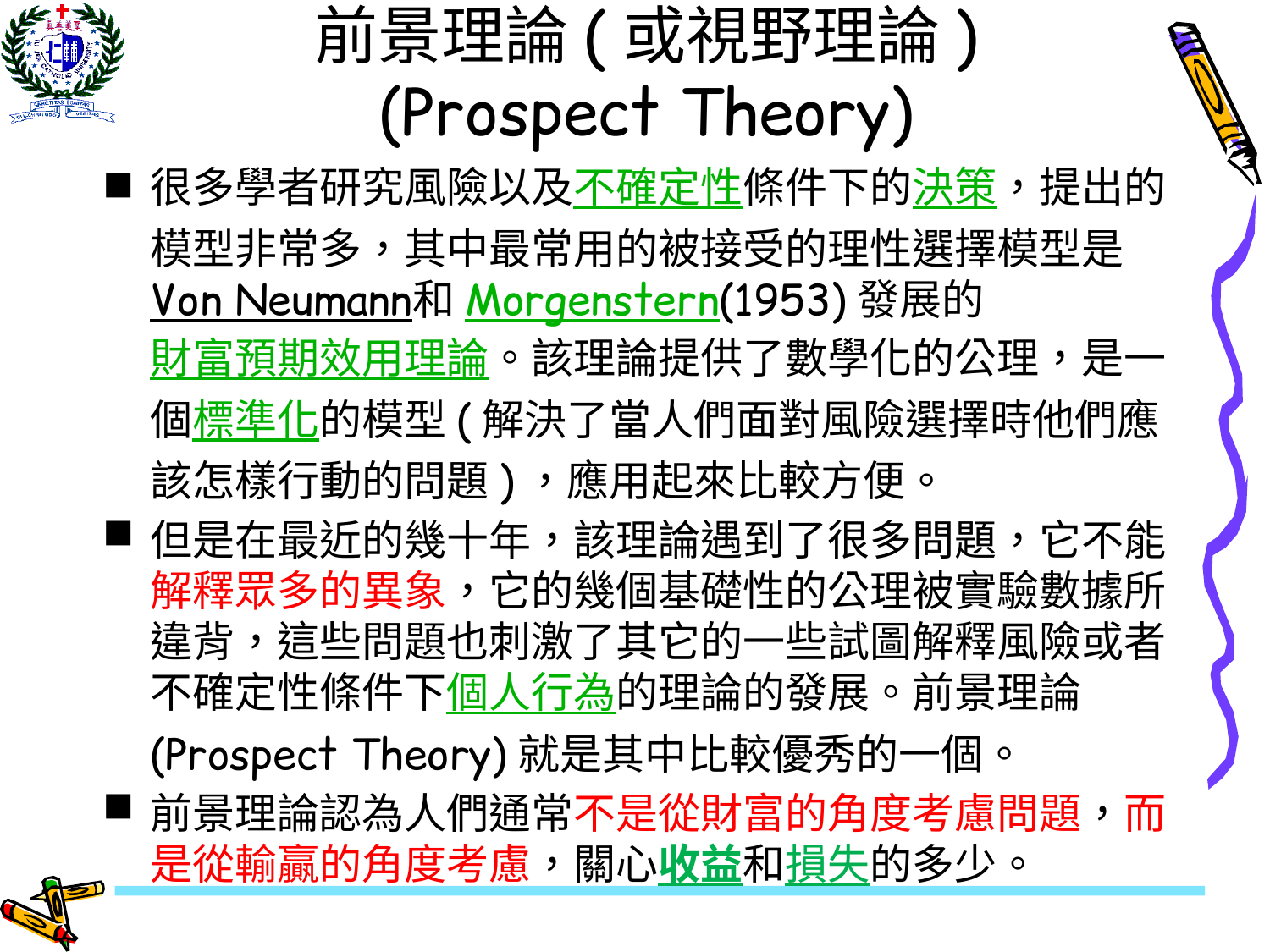

# 前景理論(或視野理論) (Prospect Theory)
很多學者研究風險以及不確定性條件下的決策，提出的模型非常多，其中最常用的被接受的理性選擇模型是Von Neumann和Morgenstern(1953)發展的財富預期效用理論。該理論提供了數學化的公理，是一個標準化的模型(解決了當人們面對風險選擇時他們應該怎樣行動的問題)，應用起來比較方便。
但是在最近的幾十年，該理論遇到了很多問題，它不能解釋眾多的異象，它的幾個基礎性的公理被實驗數據所違背，這些問題也刺激了其它的一些試圖解釋風險或者不確定性條件下個人行為的理論的發展。前景理論(Prospect Theory)就是其中比較優秀的一個。
前景理論認為人們通常不是從財富的角度考慮問題，而是從輸贏的角度考慮，關心收益和損失的多少。